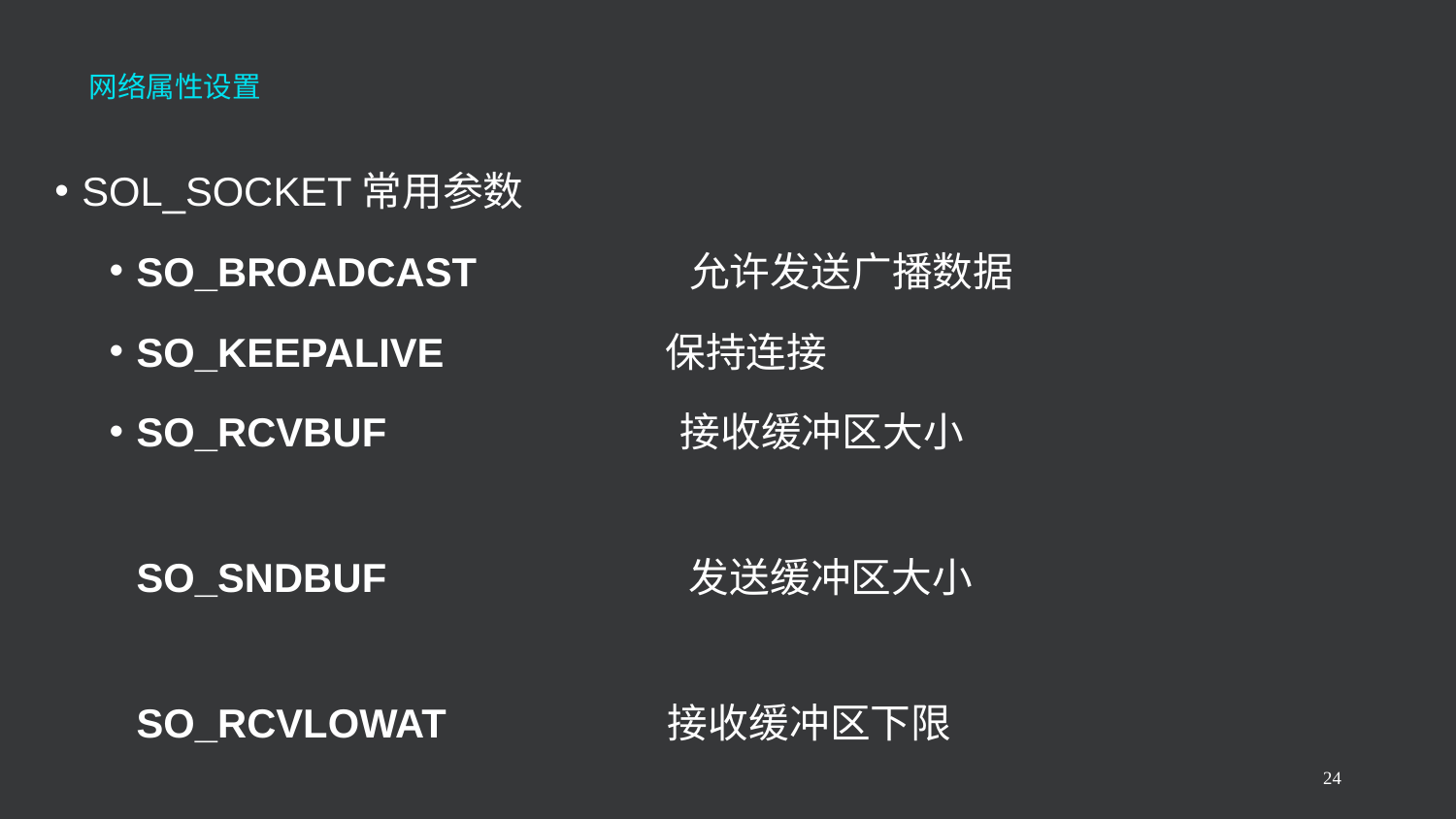

# 网络属性设置
SOL_SOCKET常用参数
SO_BROADCAST　　　　　允许发送广播数据
SO_KEEPALIVE　　　　　 保持连接
SO_RCVBUF　　　　　　　接收缓冲区大小　　　　　　　　　　　　
SO_SNDBUF　　　　　　　 发送缓冲区大小　　　　　　　　　　　　
SO_RCVLOWAT　　　　　 接收缓冲区下限　　　　　　　　　　　　
SO_SNDLOWAT　　　　　 发送缓冲区下限
24